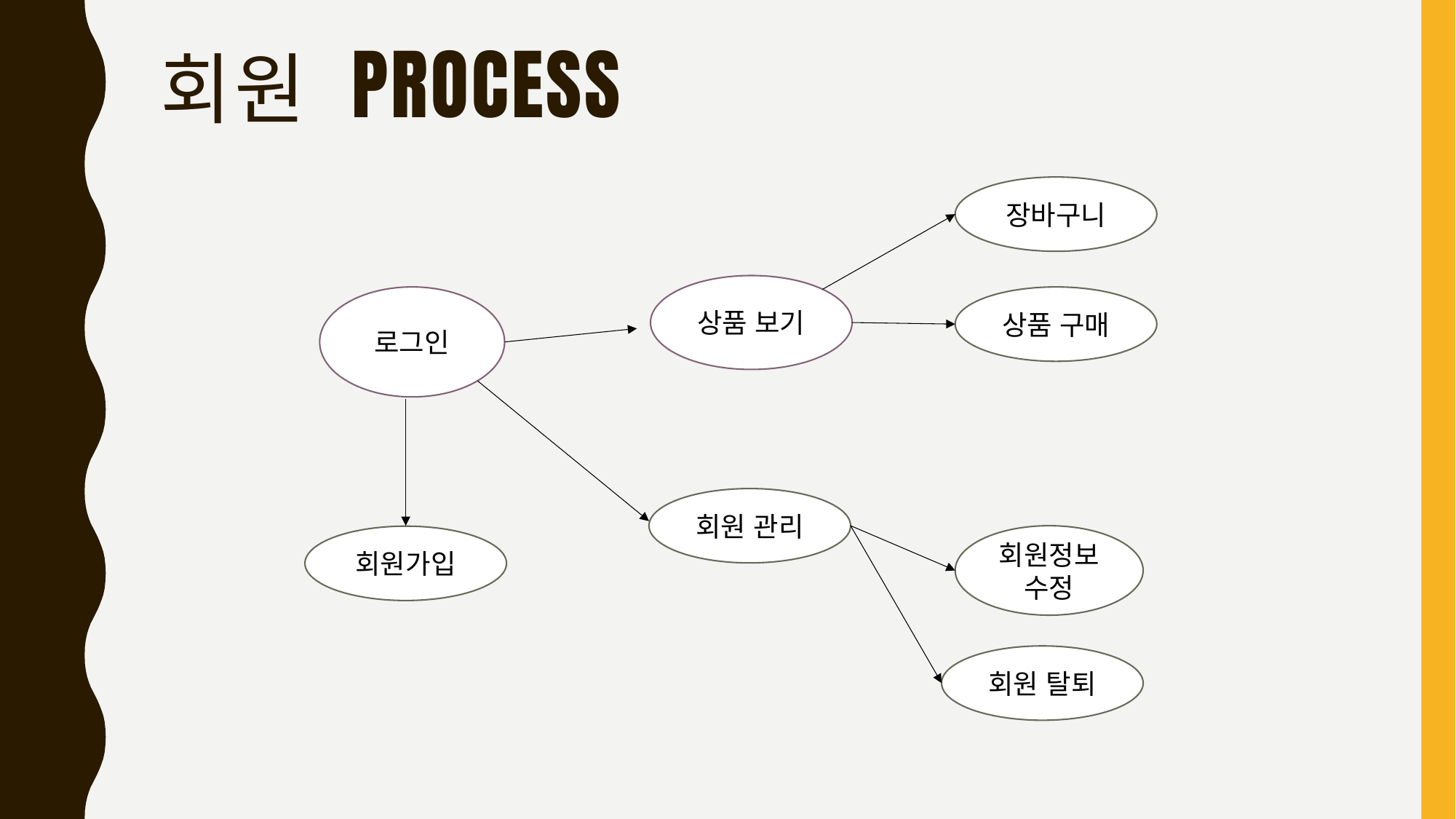

# 회원 process
장바구니
상품 보기
로그인
상품 구매
회원 관리
회원정보 수정
회원가입
회원 탈퇴